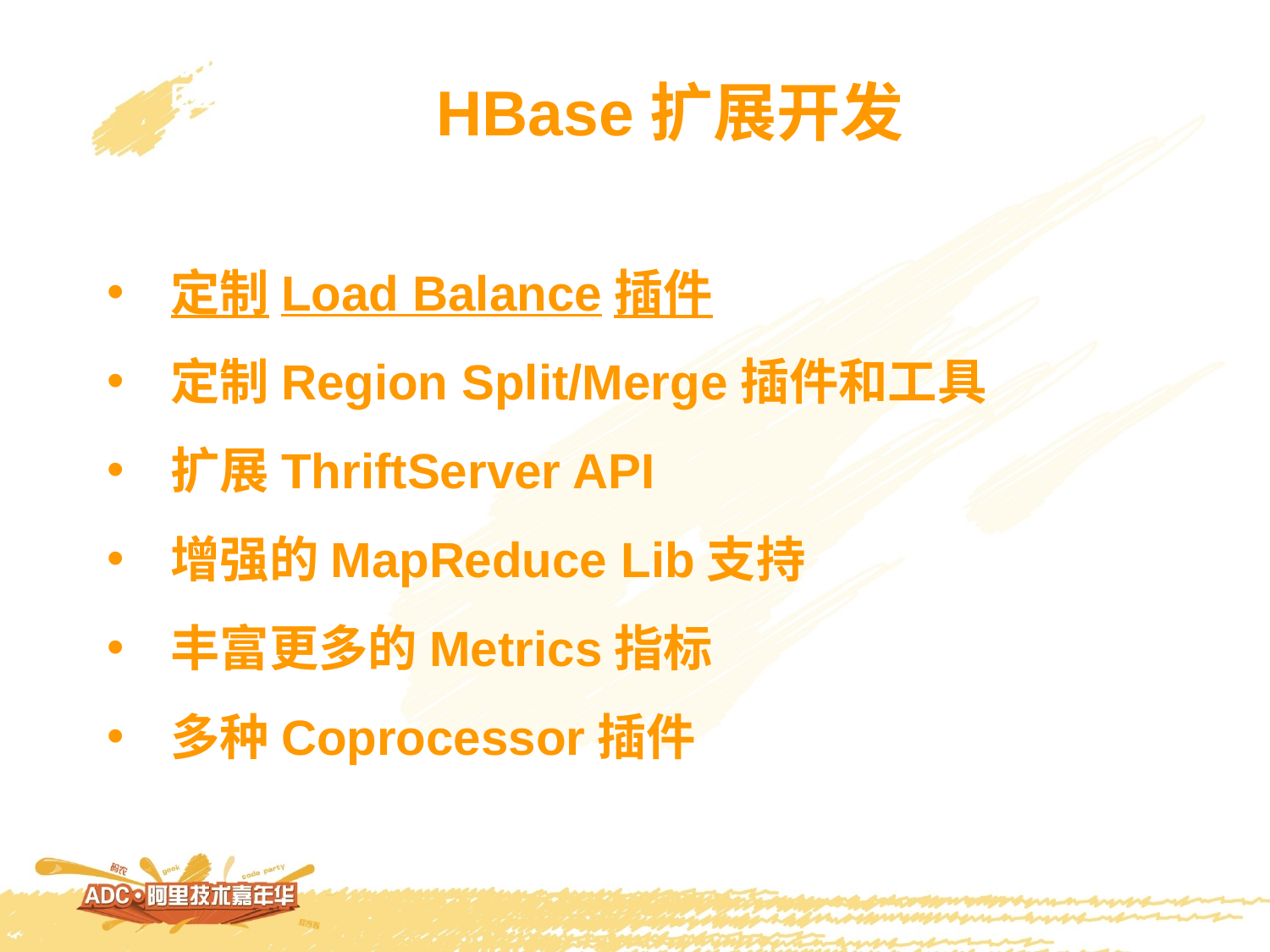

HBase扩展开发
定制Load Balance插件
定制Region Split/Merge插件和工具
扩展ThriftServer API
增强的MapReduce Lib支持
丰富更多的Metrics指标
多种Coprocessor插件